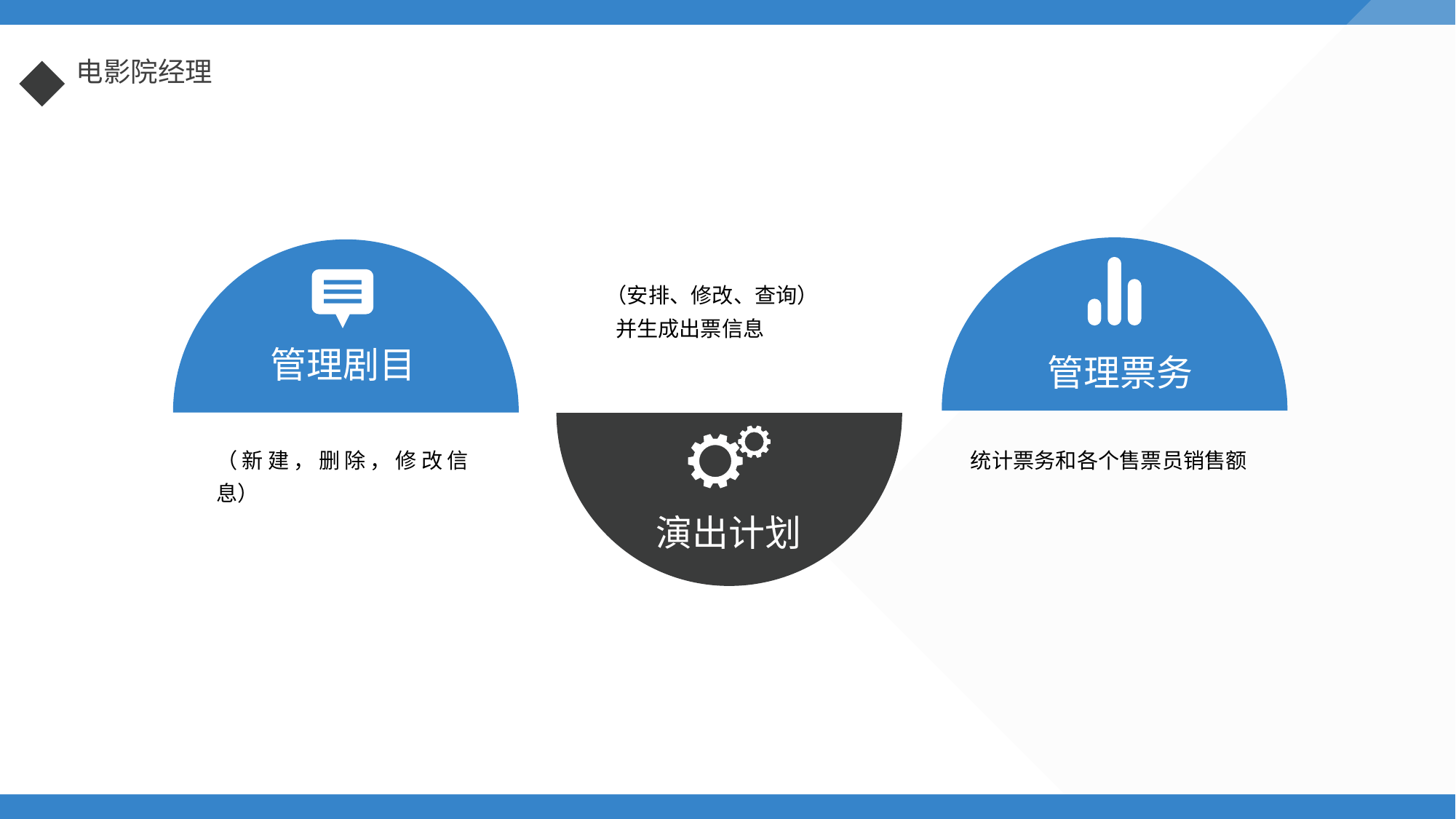

电影院经理

（安排、修改、查询）
 并生成出票信息

管理剧目
管理票务

（新建，删除，修改信息）
统计票务和各个售票员销售额
演出计划